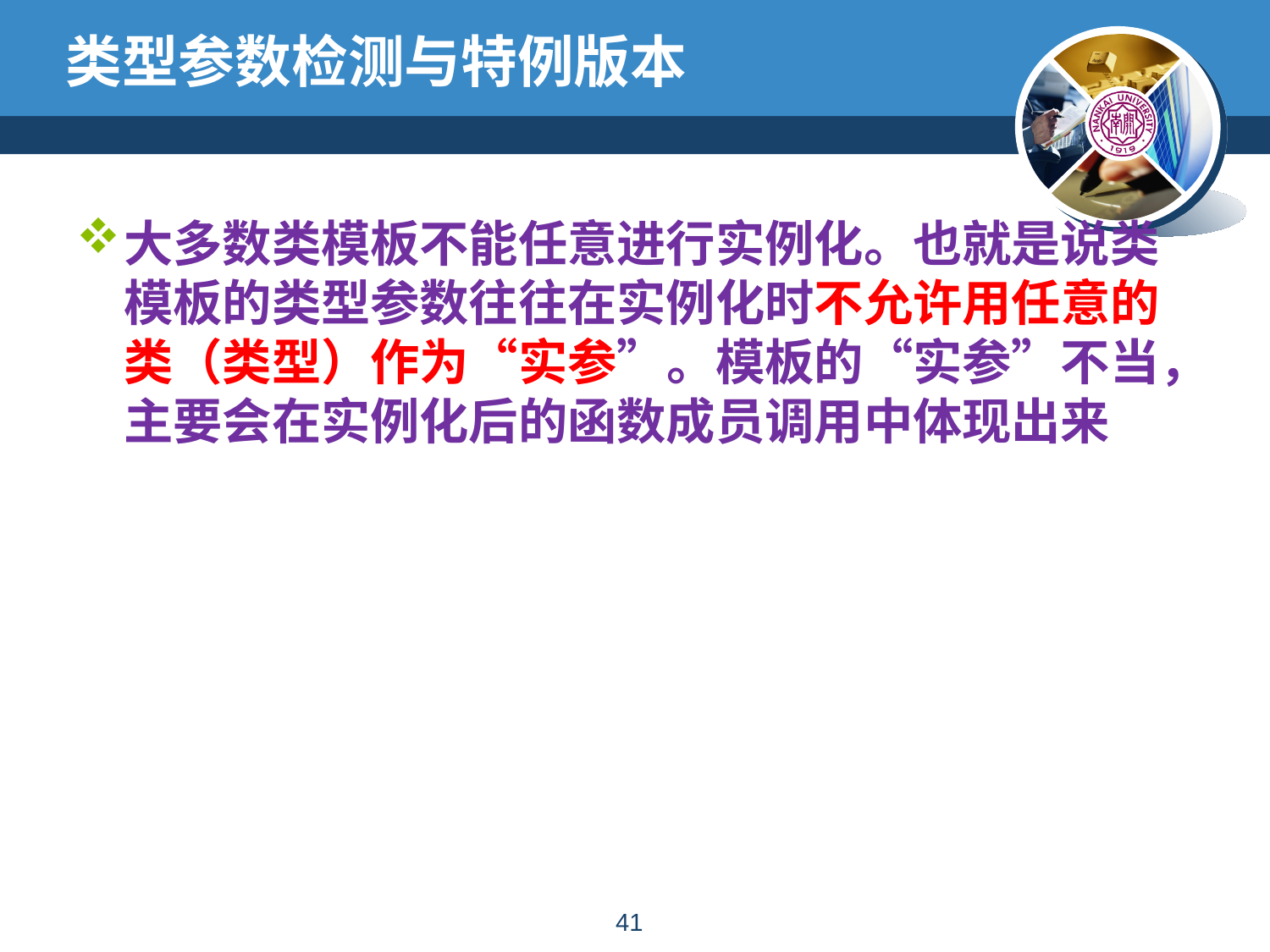

# 类型参数检测与特例版本
大多数类模板不能任意进行实例化。也就是说类模板的类型参数往往在实例化时不允许用任意的类（类型）作为“实参”。模板的“实参”不当，主要会在实例化后的函数成员调用中体现出来
41